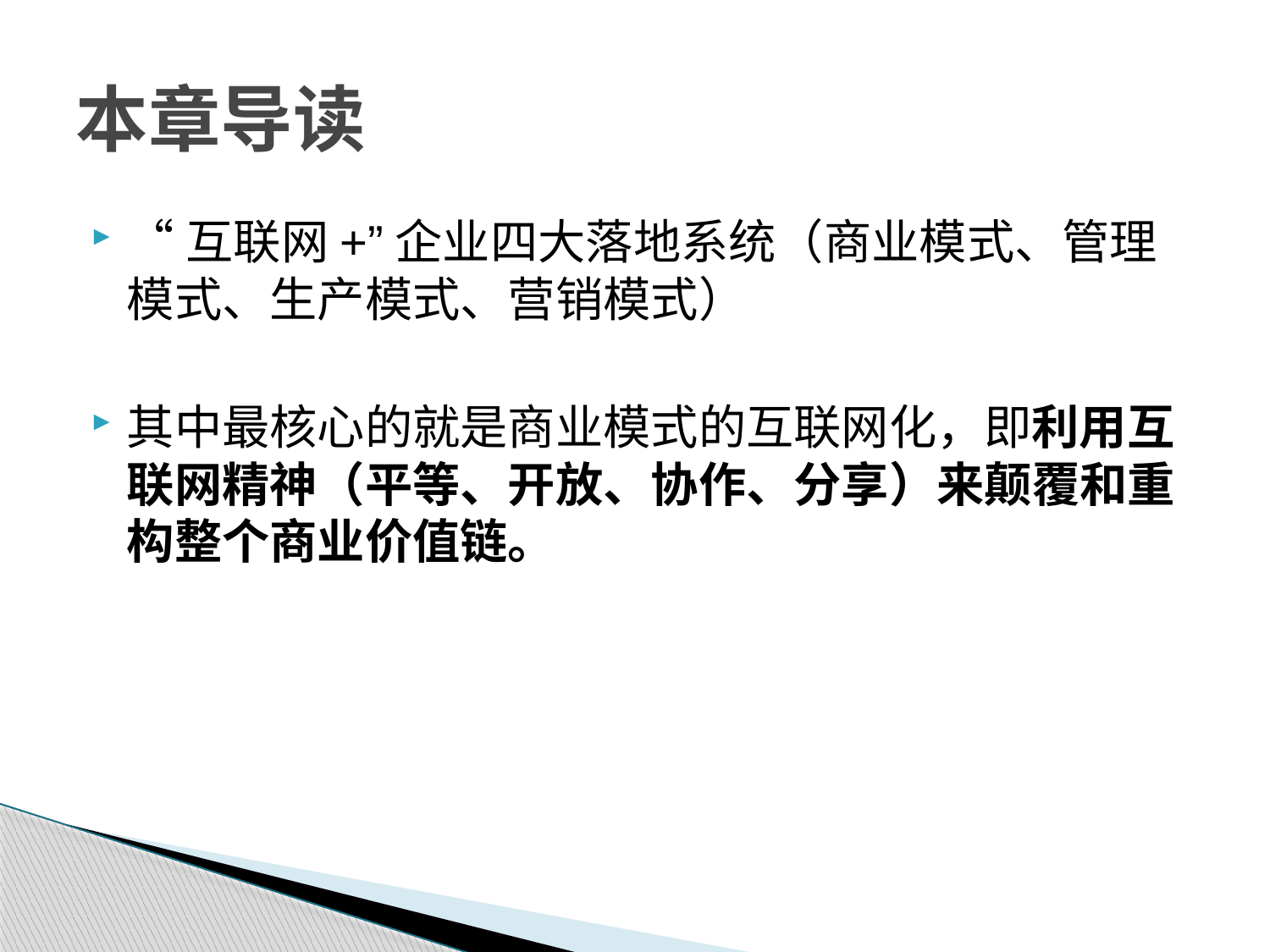

# 本章导读
“互联网+”企业四大落地系统（商业模式、管理模式、生产模式、营销模式）

其中最核心的就是商业模式的互联网化，即利用互联网精神（平等、开放、协作、分享）来颠覆和重构整个商业价值链。